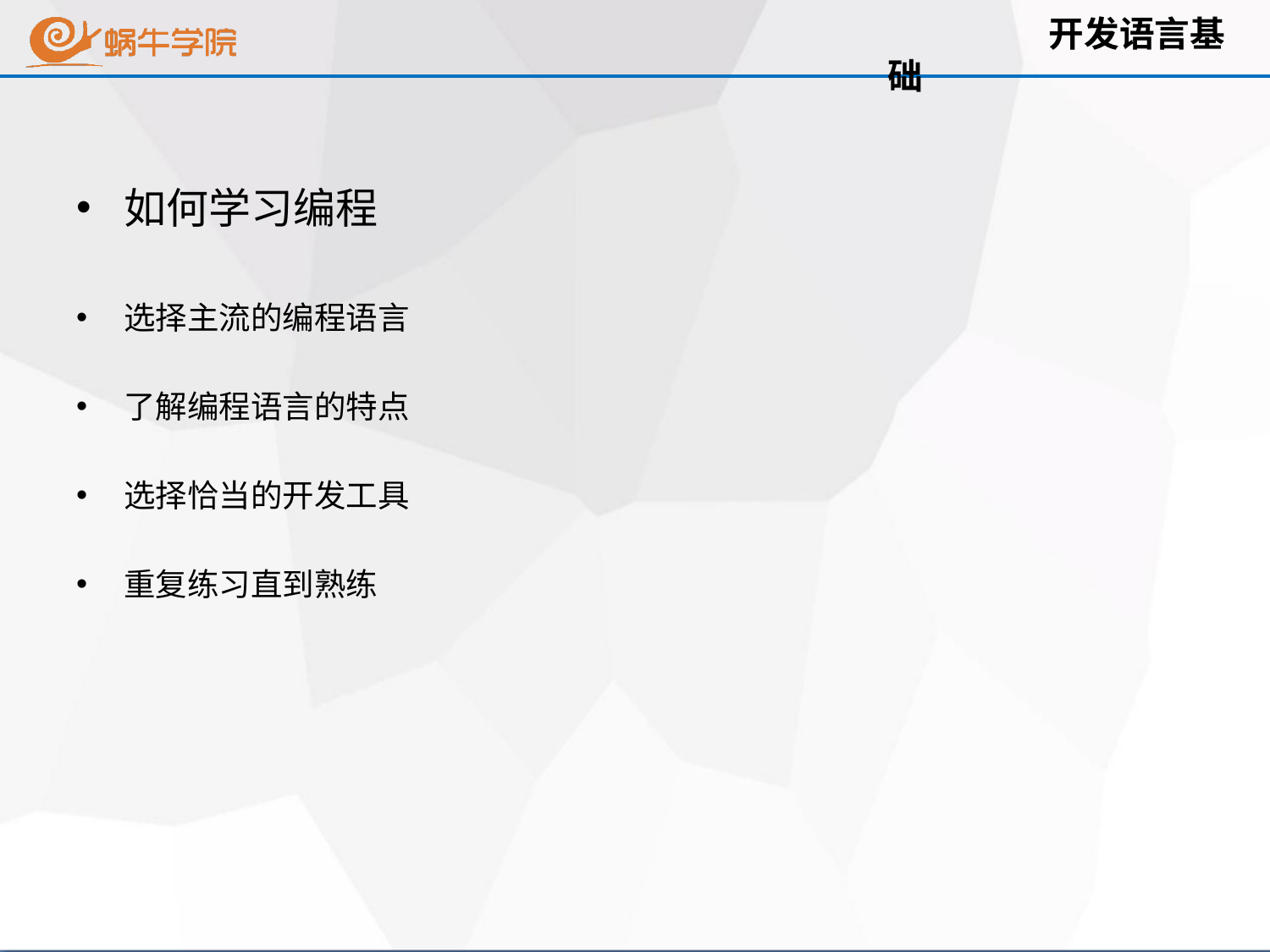

开发语言基础

如何学习编程

选择主流的编程语言

了解编程语言的特点

选择恰当的开发工具

重复练习直到熟练